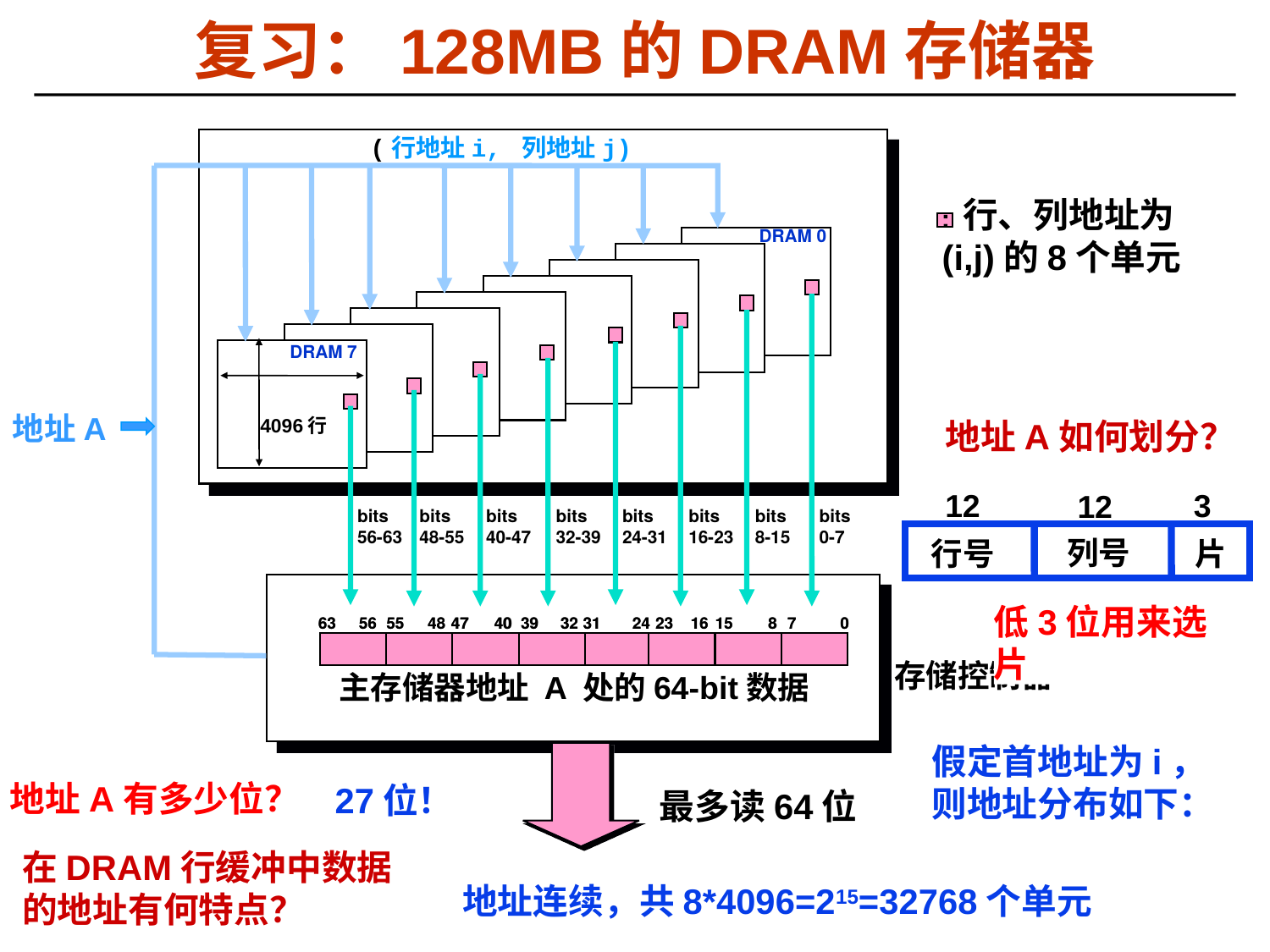

复习：128MB的DRAM存储器
(行地址i, 列地址j)

DRAM 0

bits
56-63
bits
48-55
bits
40-47
bits
32-39
bits
24-31
bits
16-23
bits
8-15
bits
0-7

DRAM 7

地址A
4096行

63
56
55
48
47
40
39
32
31
24
23
16
15
8
7
0

63
56
55
48
47
40
39
32
31
24
23
16
15
8
7
0

主存储器地址 A 处的64-bit数据
存储控制器

 最多读64位
: 行、列地址为(i,j)的8个单元

地址A如何划分？
12
3
12

列号
片
行号
低3位用来选片
假定首地址为i，则地址分布如下：
27位！
地址A有多少位？
在DRAM行缓冲中数据的地址有何特点？
地址连续，共8*4096=215=32768个单元